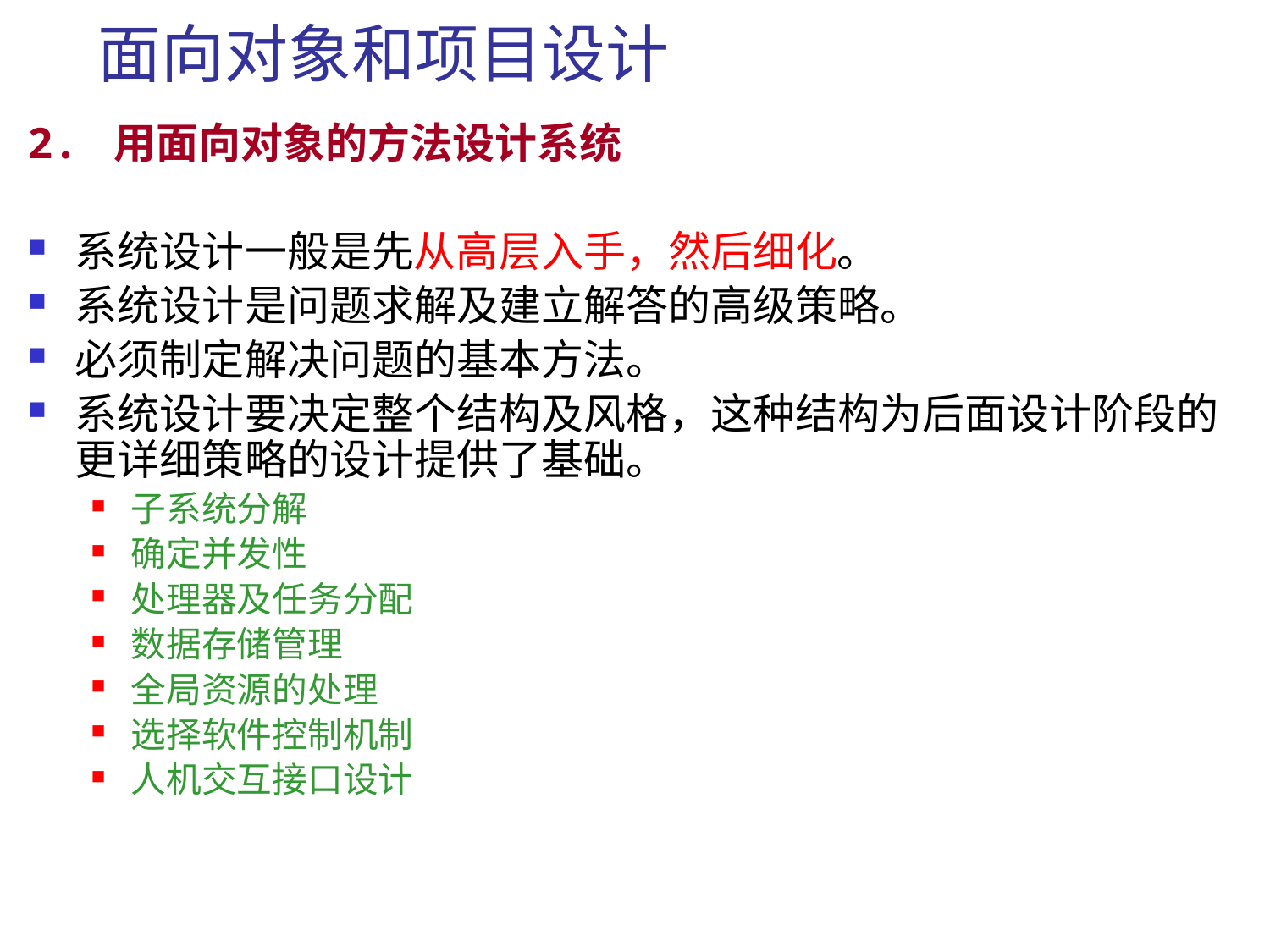

# 面向对象和项目设计
2. 用面向对象的方法设计系统

系统设计一般是先从高层入手，然后细化。
系统设计是问题求解及建立解答的高级策略。
必须制定解决问题的基本方法。
系统设计要决定整个结构及风格，这种结构为后面设计阶段的更详细策略的设计提供了基础。
子系统分解
确定并发性
处理器及任务分配
数据存储管理
全局资源的处理
选择软件控制机制
人机交互接口设计